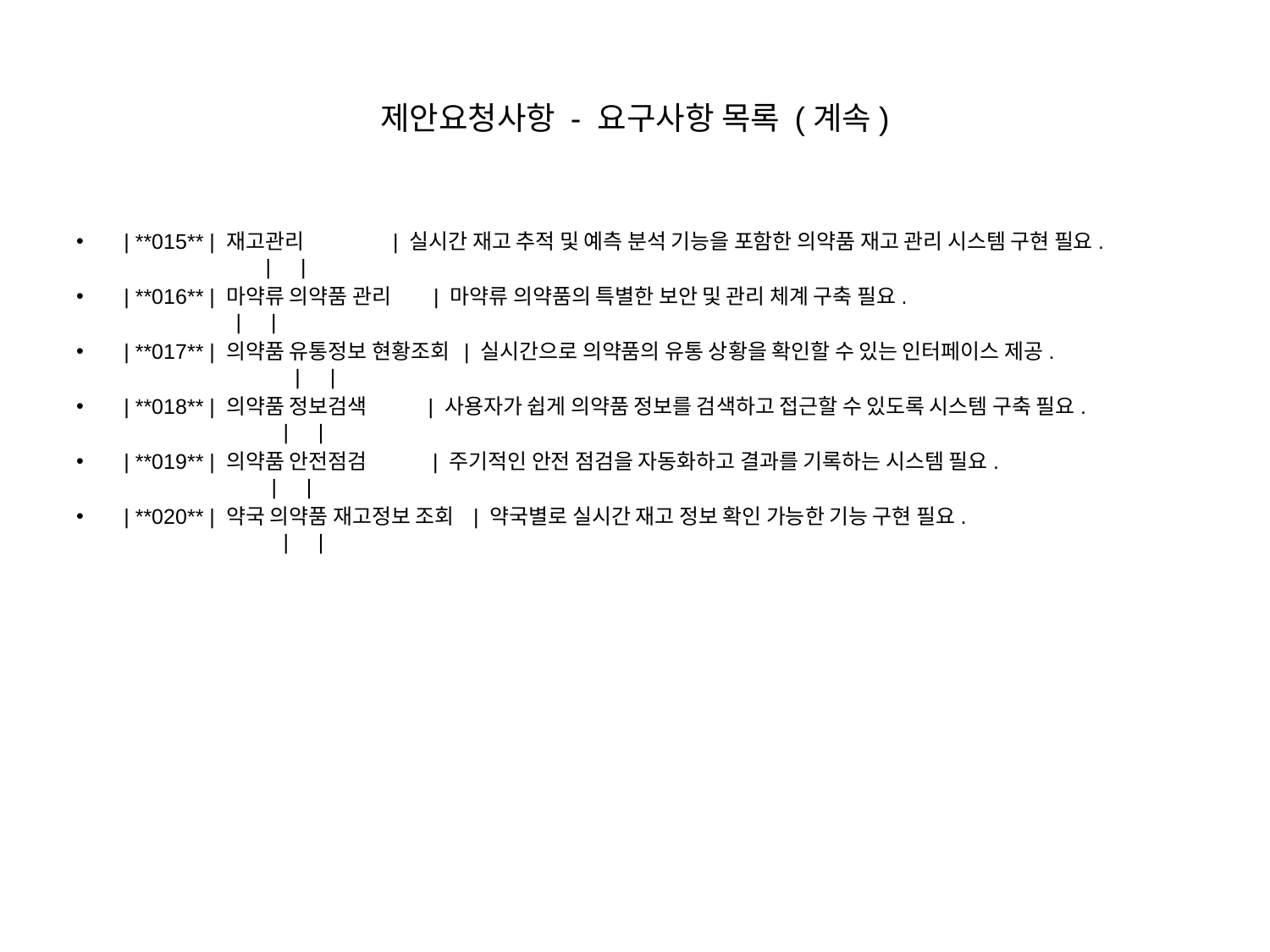

# 제안요청사항 - 요구사항 목록 (계속)
| **015** | 재고관리                  | 실시간 재고 추적 및 예측 분석 기능을 포함한 의약품 재고 관리 시스템 구현 필요.                                        |     |
| **016** | 마약류 의약품 관리        | 마약류 의약품의 특별한 보안 및 관리 체계 구축 필요.                                                                    |     |
| **017** | 의약품 유통정보 현황조회  | 실시간으로 의약품의 유통 상황을 확인할 수 있는 인터페이스 제공.                                                     |     |
| **018** | 의약품 정보검색            | 사용자가 쉽게 의약품 정보를 검색하고 접근할 수 있도록 시스템 구축 필요.                                              |     |
| **019** | 의약품 안전점검             | 주기적인 안전 점검을 자동화하고 결과를 기록하는 시스템 필요.                                                          |     |
| **020** | 약국 의약품 재고정보 조회   | 약국별로 실시간 재고 정보 확인 가능한 기능 구현 필요.                                                                  |     |